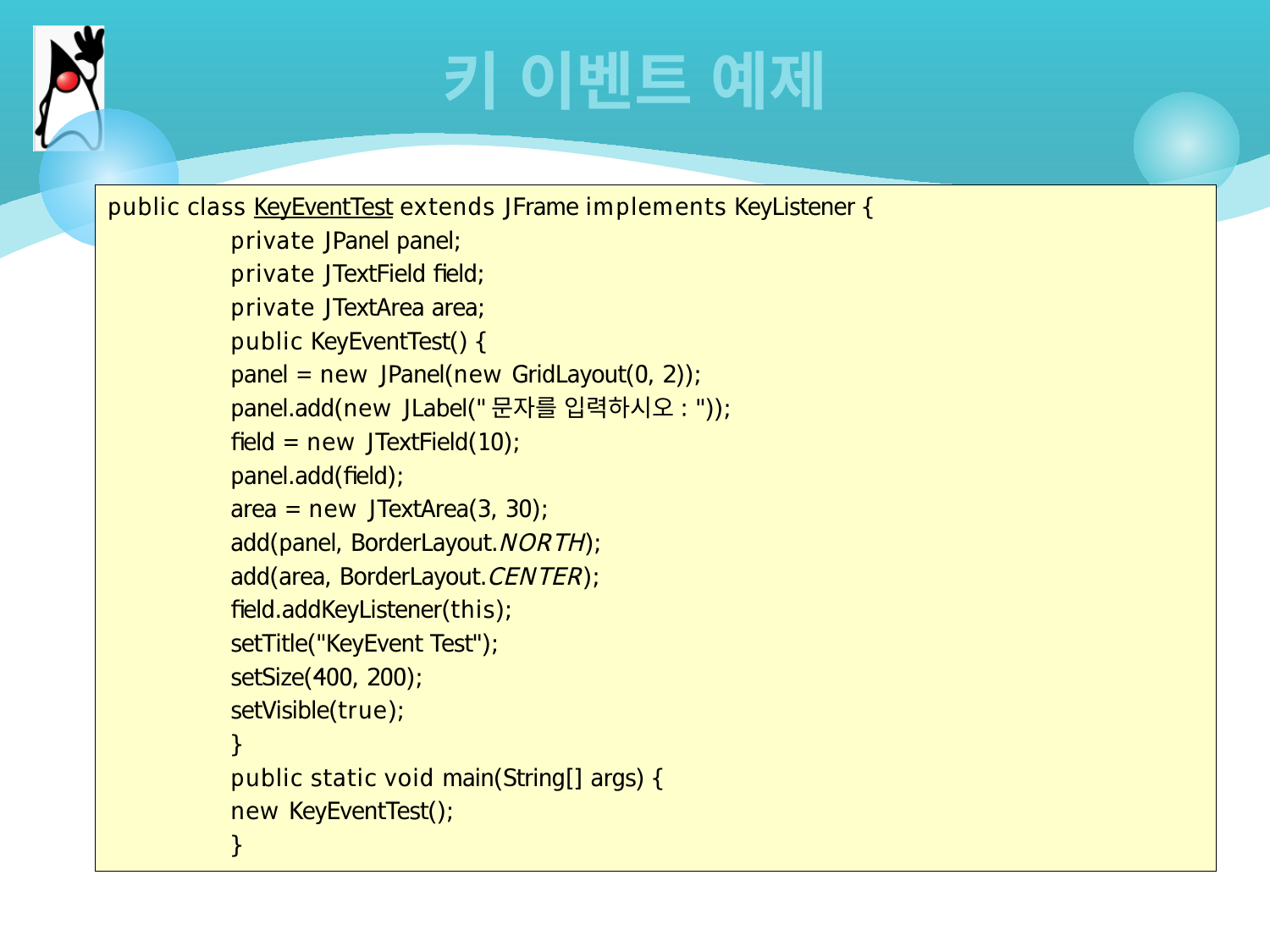

# 키 이벤트 예제
public class KeyEventTest extends JFrame implements KeyListener {
	private JPanel panel;
	private JTextField field;
	private JTextArea area;
	public KeyEventTest() {
		panel = new JPanel(new GridLayout(0, 2));
		panel.add(new JLabel("문자를 입력하시오: "));
		field = new JTextField(10);
		panel.add(field);
		area = new JTextArea(3, 30);
		add(panel, BorderLayout.NORTH);
		add(area, BorderLayout.CENTER);
		field.addKeyListener(this);
		setTitle("KeyEvent Test");
		setSize(400, 200);
		setVisible(true);
	}
	public static void main(String[] args) {
		new KeyEventTest();
	}